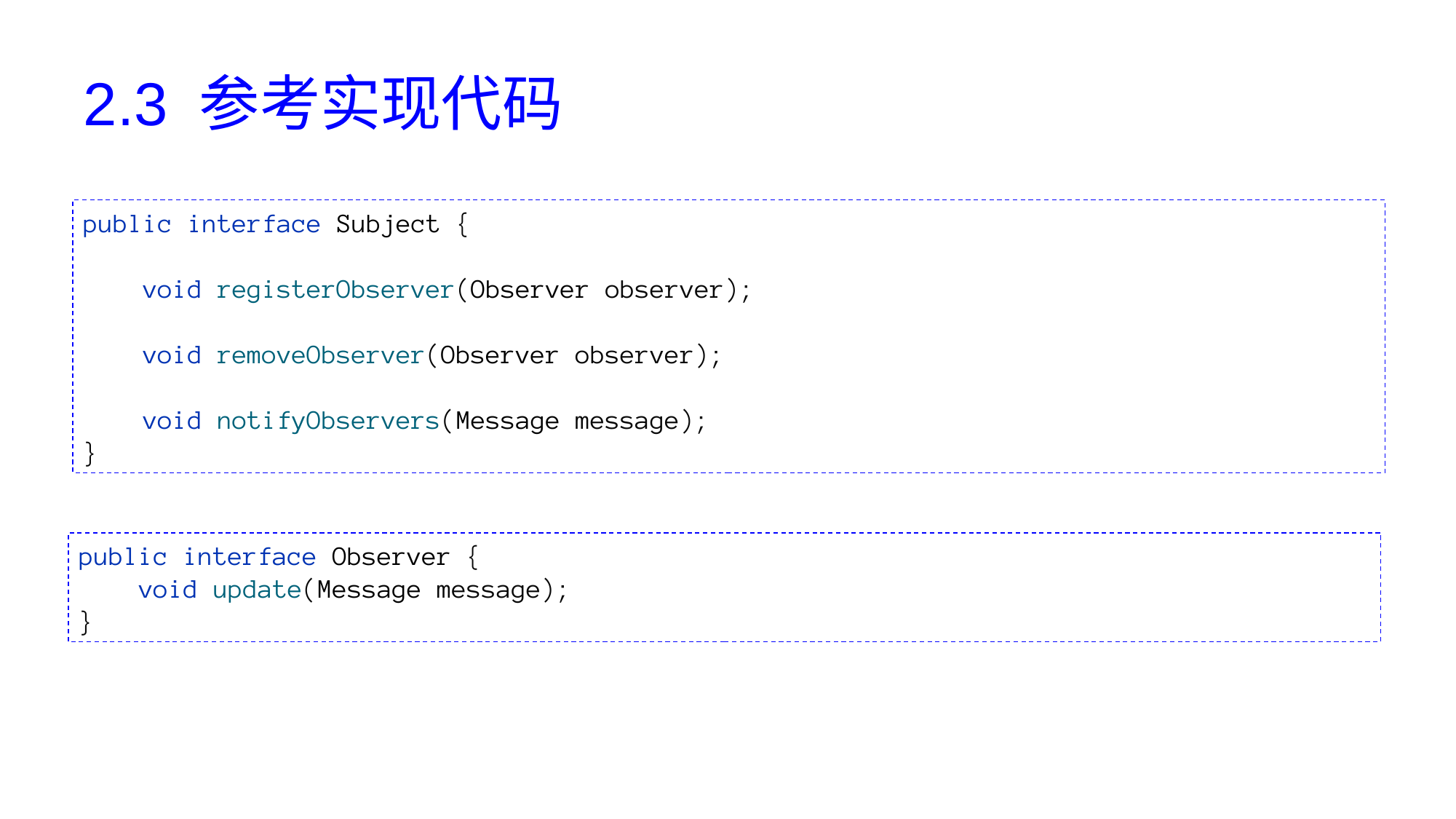

# 2.3 参考实现代码
public interface Subject {
    void registerObserver(Observer observer);
    void removeObserver(Observer observer);
    void notifyObservers(Message message);
}
public interface Observer {
    void update(Message message);
}
27